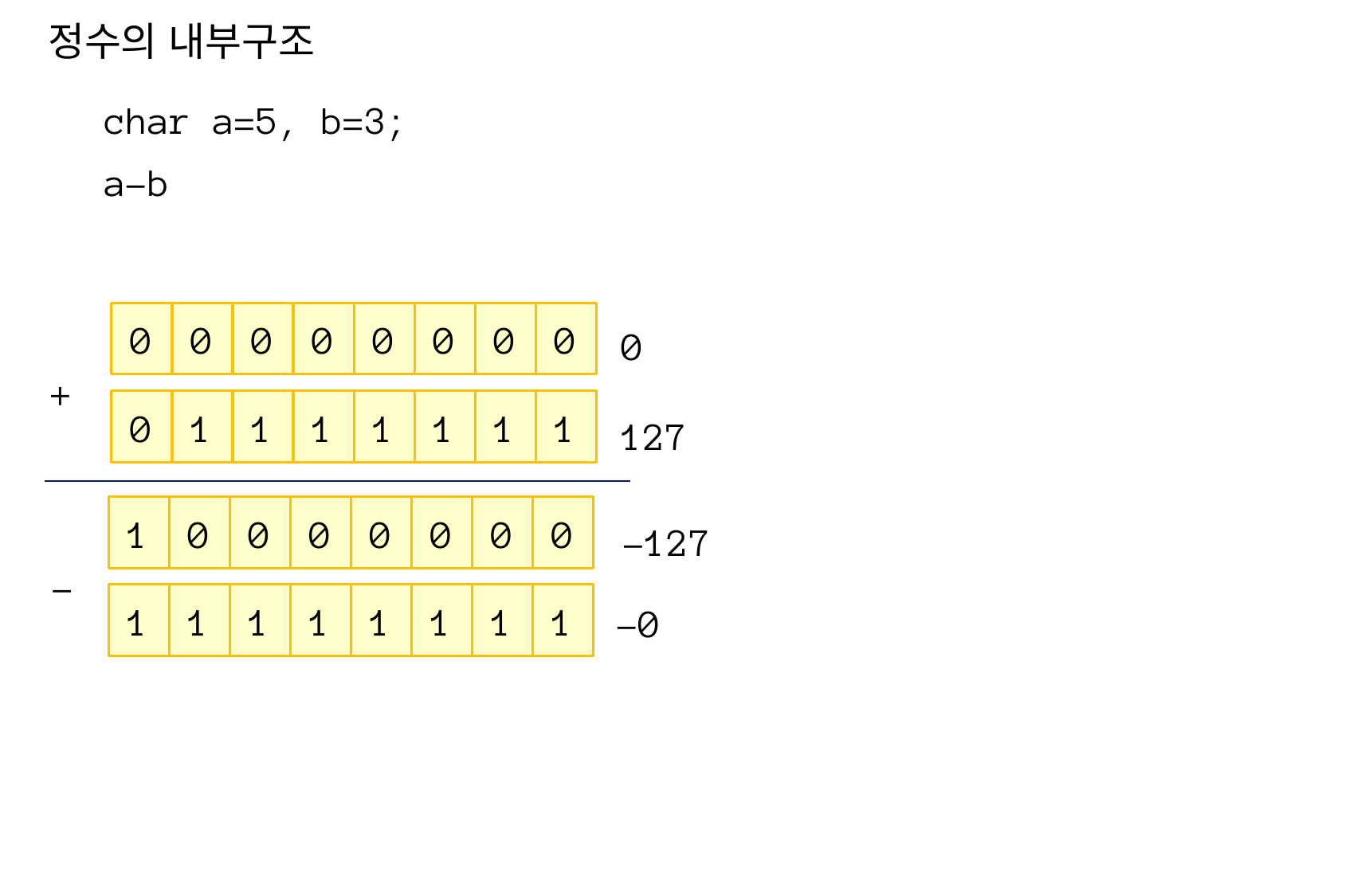

정수의 내부구조
char a=5, b=3;
a-b
0
0
0
0
0
0
0
0
0
+
0
1
1
1
1
1
1
1
127
1
0
0
0
0
0
0
0
-127
-
-0
1
1
1
1
1
1
1
1